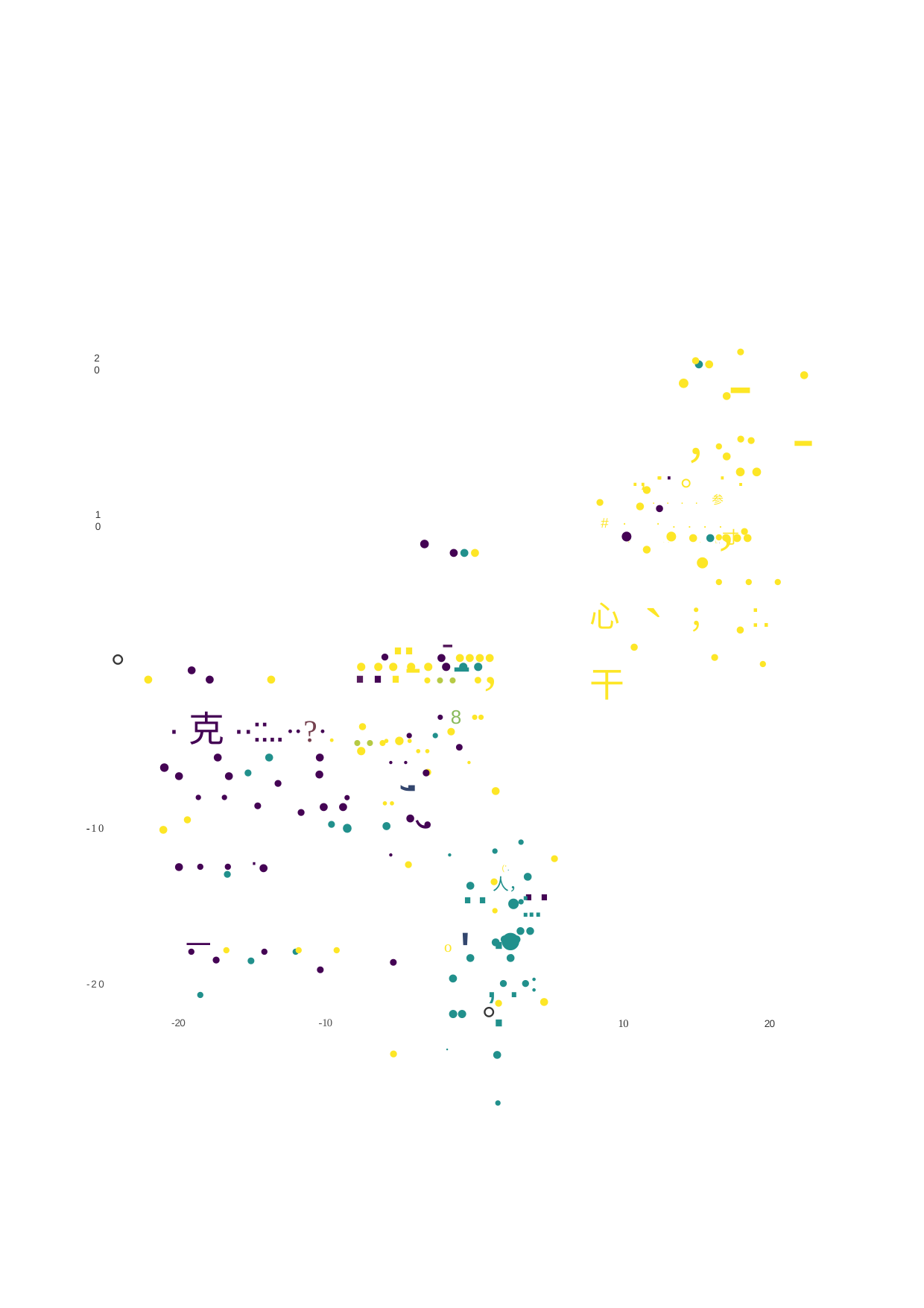

．．，．-..,..
．
．
-··
••
．．
20
•．•．•••．•
．	.心.`；·:.干
．．
., ···。· :
．
....参
．
．
10
#· ·....
．．
-  L.寸
•••
•
·-
•..	-·•·..．..
.........
...-......
．
-.,.
• ••••
。
•••
·克··::..··?·. ．•• ．
．．．．．
••．••．•．o．.
．．．．． •．••．
• 8 ••
••．．•••·•一•．•••
．．．
．．．．．
,
••．•• ．．
••
．..．．
，．．
-10
．
..'
('.
人，	．．
•:.. :
·•·
,•.•: ．•
••
• ••
-20
。
-10
10
-20
20